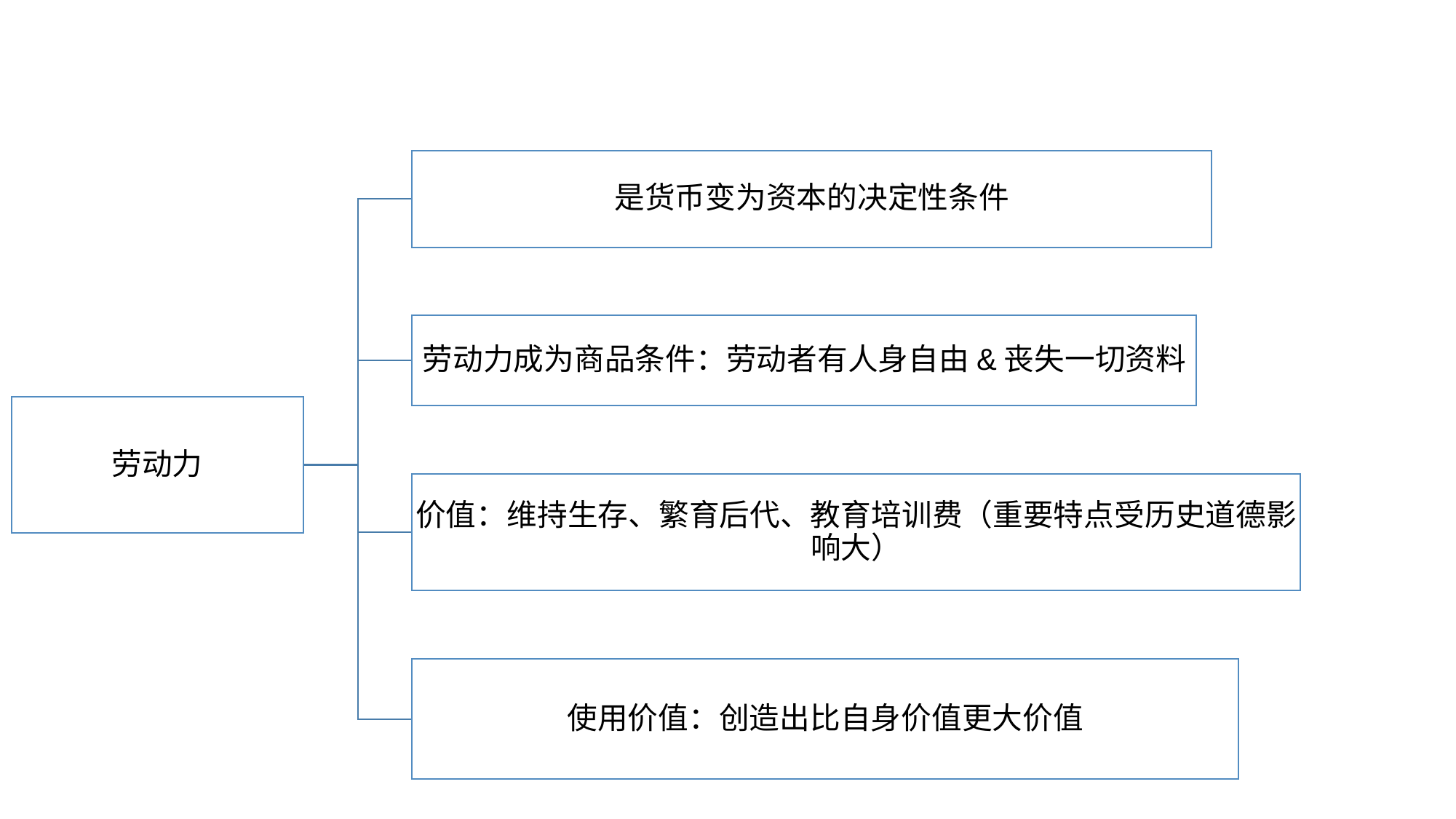

劳动力
是货币变为资本的决定性条件
劳动力成为商品条件：劳动者有人身自由&丧失一切资料
价值：维持生存、繁育后代、教育培训费（重要特点受历史道德影响大）
使用价值：创造出比自身价值更大价值